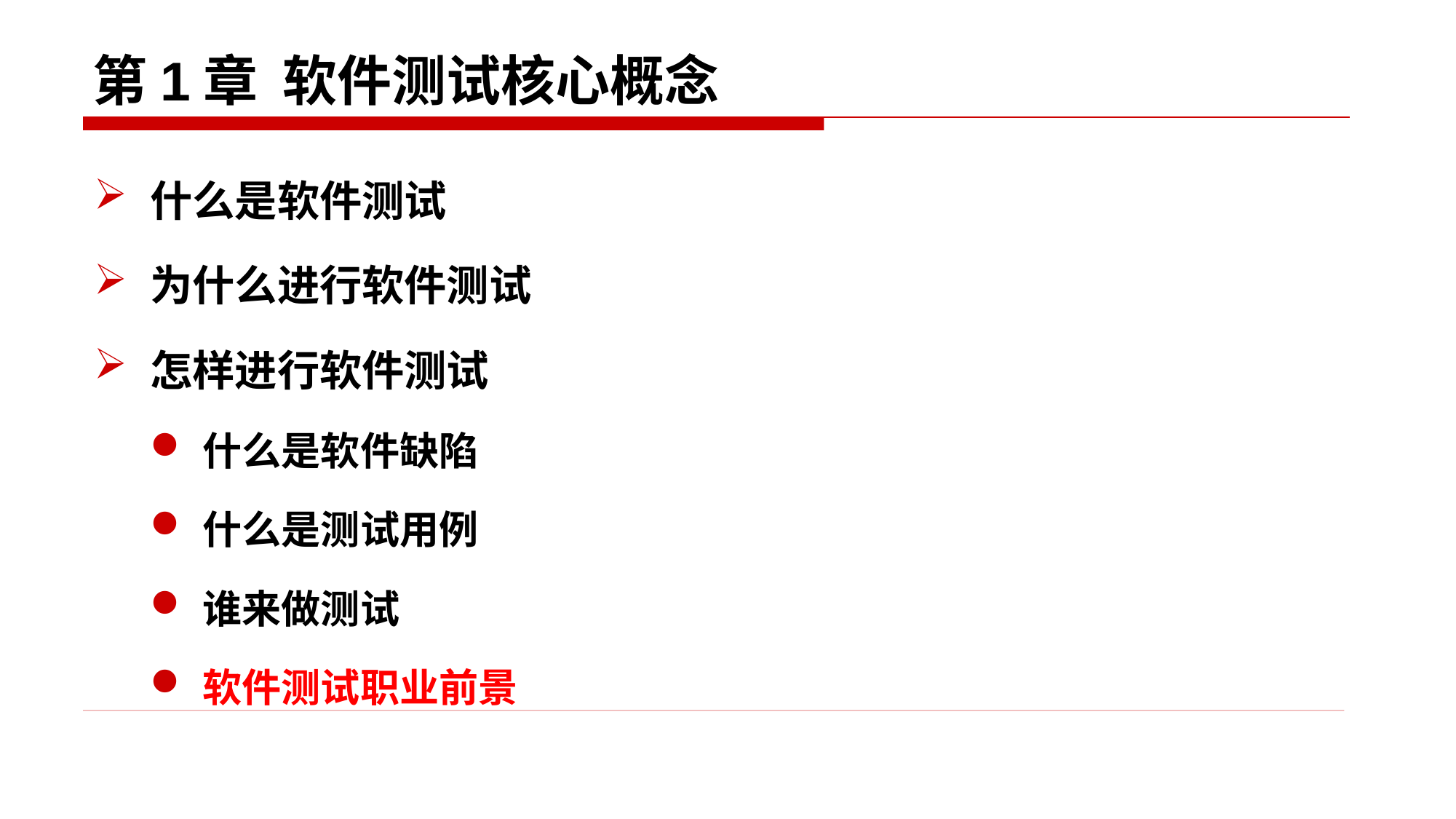

# 第1章  软件测试核心概念
什么是软件测试
为什么进行软件测试
怎样进行软件测试
什么是软件缺陷
什么是测试用例
谁来做测试
软件测试职业前景